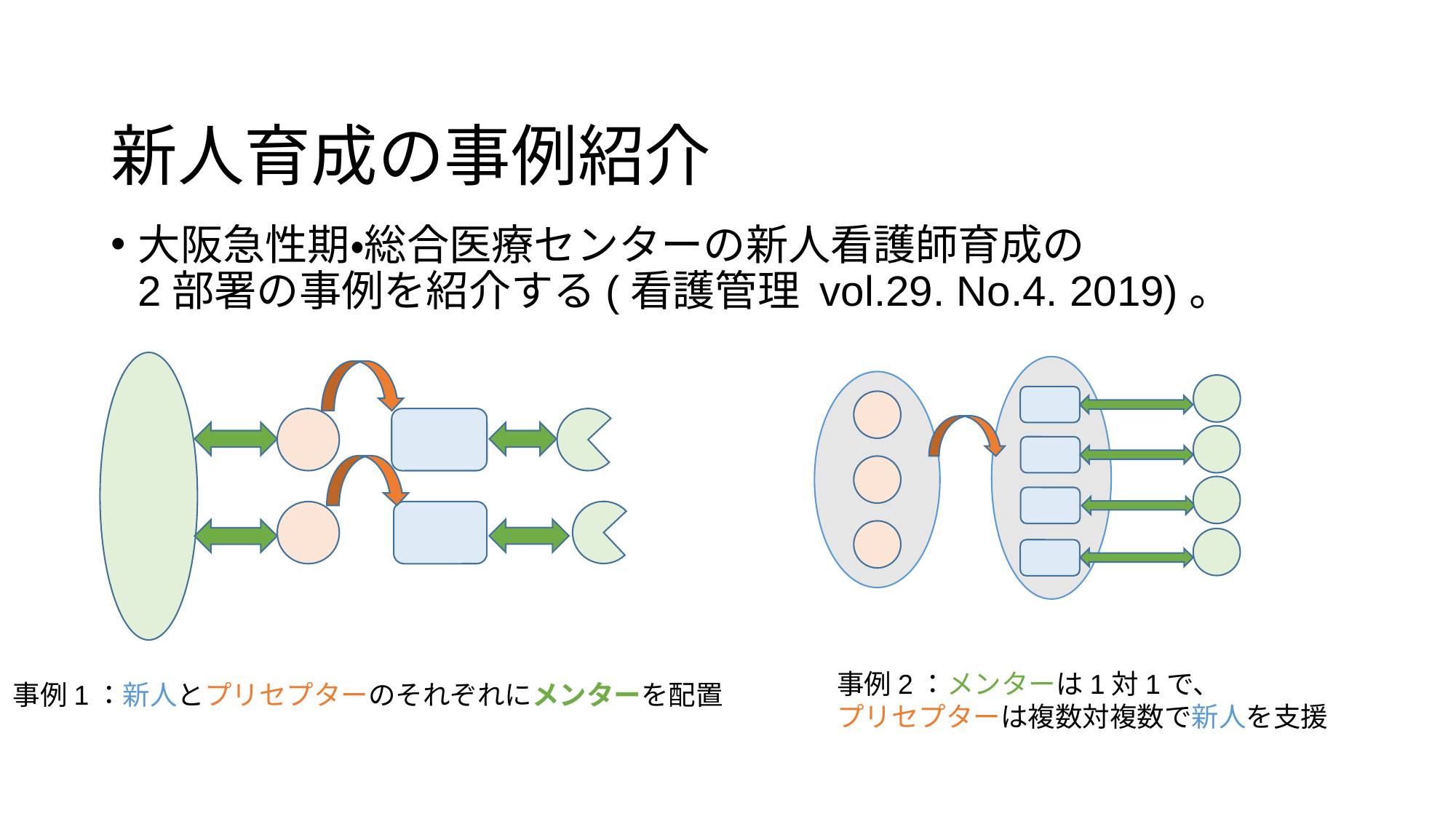

# 新人育成の事例紹介
大阪急性期・総合医療センターの新人看護師育成の
2部署の事例を紹介する(看護管理 vol.29. No.4. 2019)。

事例2：メンターは1対1で、
プリセプターは複数対複数で新人を支援
事例1：新人とプリセプターのそれぞれにメンターを配置